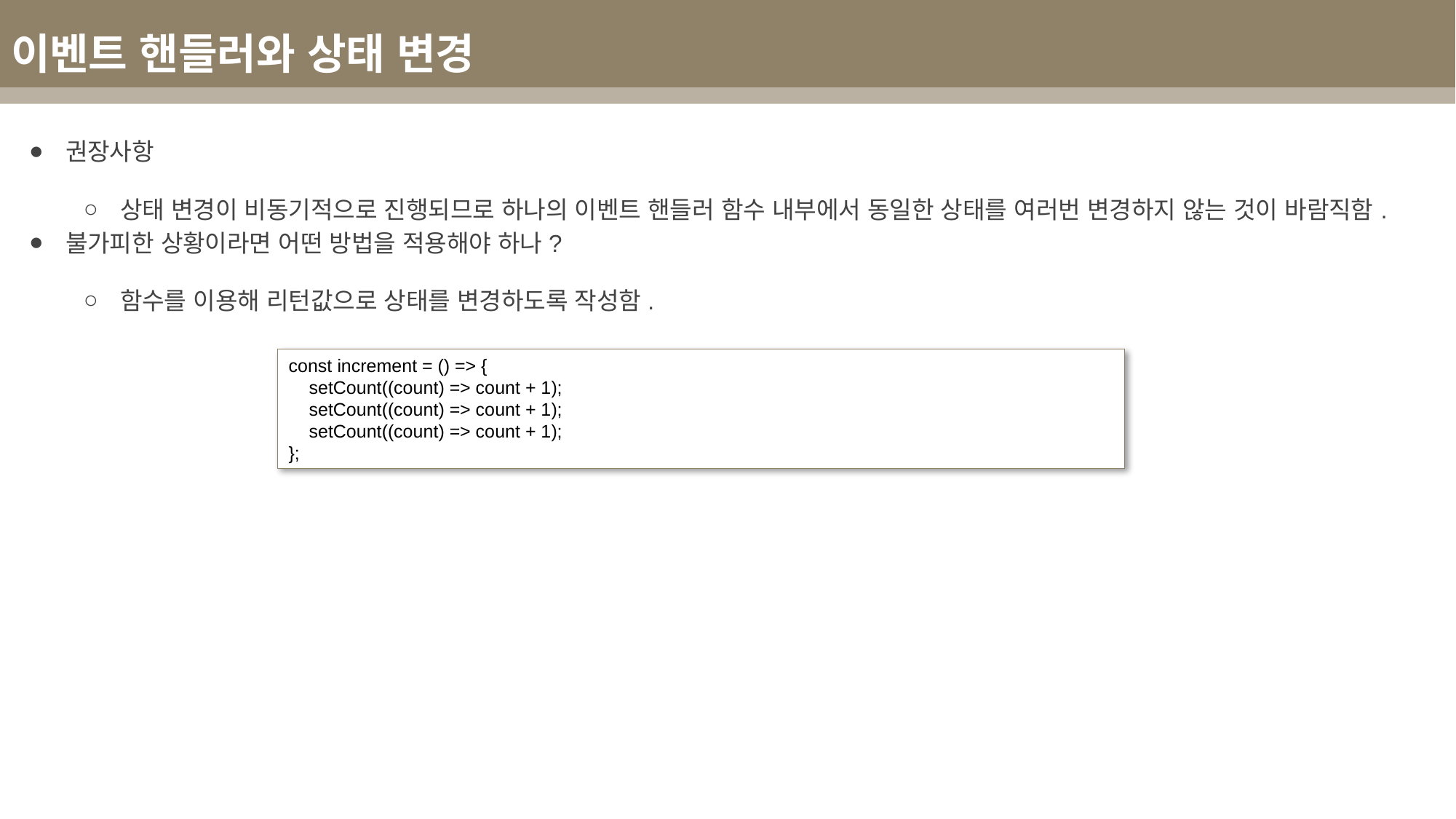

이벤트 핸들러와 상태 변경
권장사항
상태 변경이 비동기적으로 진행되므로 하나의 이벤트 핸들러 함수 내부에서 동일한 상태를 여러번 변경하지 않는 것이 바람직함.
불가피한 상황이라면 어떤 방법을 적용해야 하나?
함수를 이용해 리턴값으로 상태를 변경하도록 작성함.

const increment = () => {
    setCount((count) => count + 1);
    setCount((count) => count + 1);
    setCount((count) => count + 1);
};